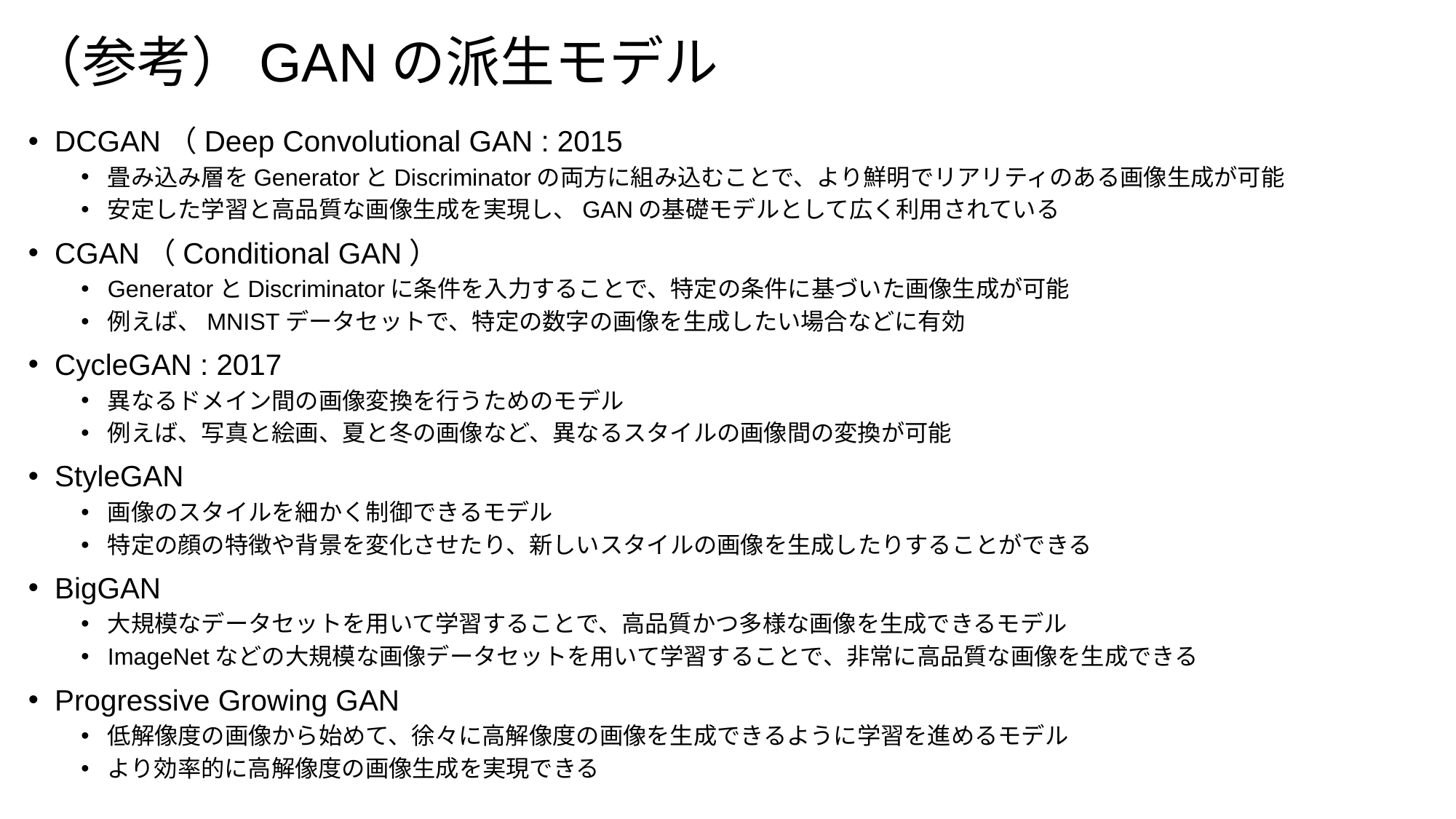

# （参考）GANの派生モデル
DCGAN（Deep Convolutional GAN : 2015
畳み込み層をGeneratorとDiscriminatorの両方に組み込むことで、より鮮明でリアリティのある画像生成が可能
安定した学習と高品質な画像生成を実現し、GANの基礎モデルとして広く利用されている
CGAN（Conditional GAN）
GeneratorとDiscriminatorに条件を入力することで、特定の条件に基づいた画像生成が可能
例えば、MNISTデータセットで、特定の数字の画像を生成したい場合などに有効
CycleGAN : 2017
異なるドメイン間の画像変換を行うためのモデル
例えば、写真と絵画、夏と冬の画像など、異なるスタイルの画像間の変換が可能
StyleGAN
画像のスタイルを細かく制御できるモデル
特定の顔の特徴や背景を変化させたり、新しいスタイルの画像を生成したりすることができる
BigGAN
大規模なデータセットを用いて学習することで、高品質かつ多様な画像を生成できるモデル
ImageNetなどの大規模な画像データセットを用いて学習することで、非常に高品質な画像を生成できる
Progressive Growing GAN
低解像度の画像から始めて、徐々に高解像度の画像を生成できるように学習を進めるモデル
より効率的に高解像度の画像生成を実現できる